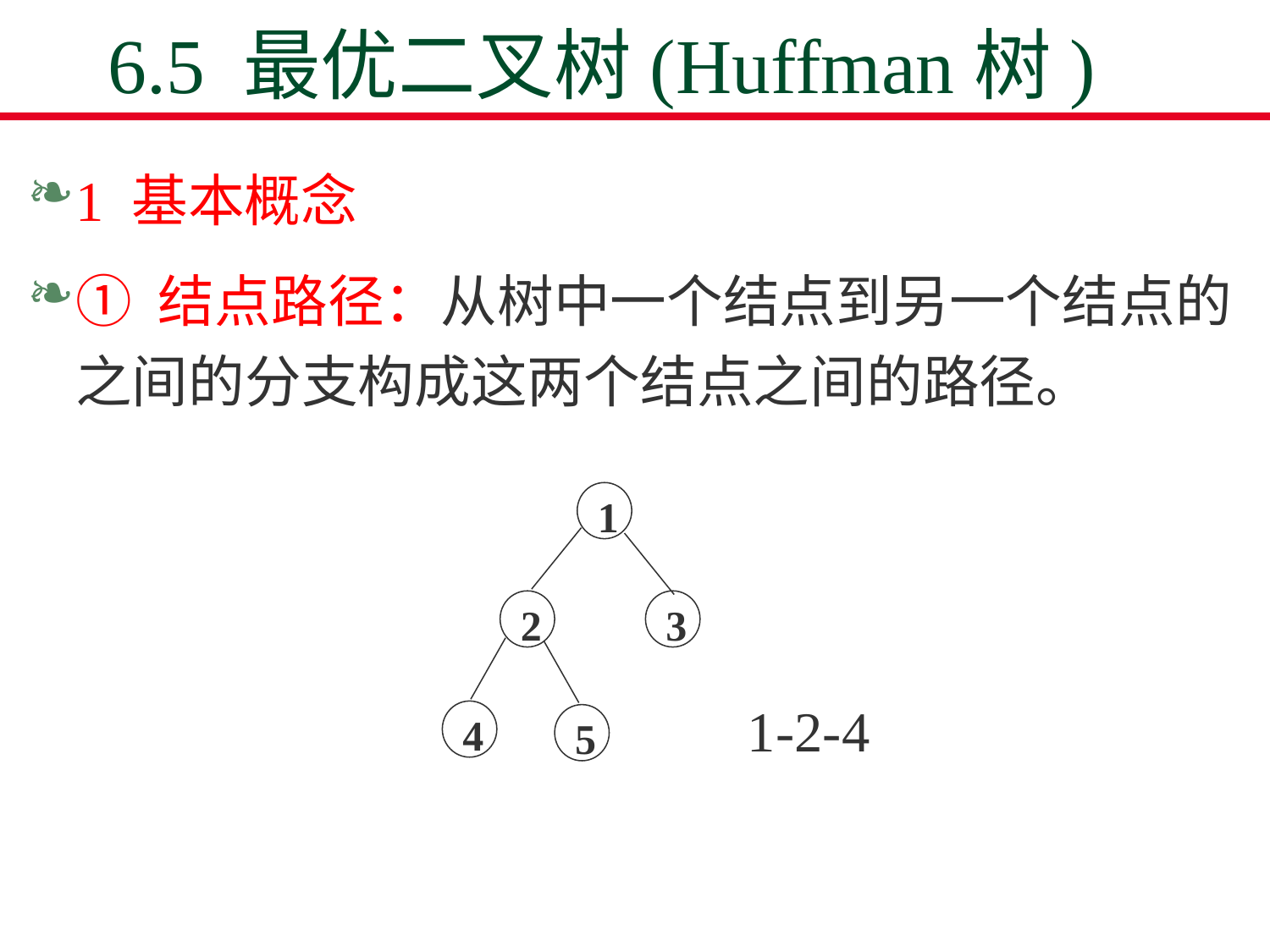

# 6.5 最优二叉树(Huffman树)
1 基本概念

① 结点路径：从树中一个结点到另一个结点的之间的分支构成这两个结点之间的路径。

1

2
3

4
5
1-2-4